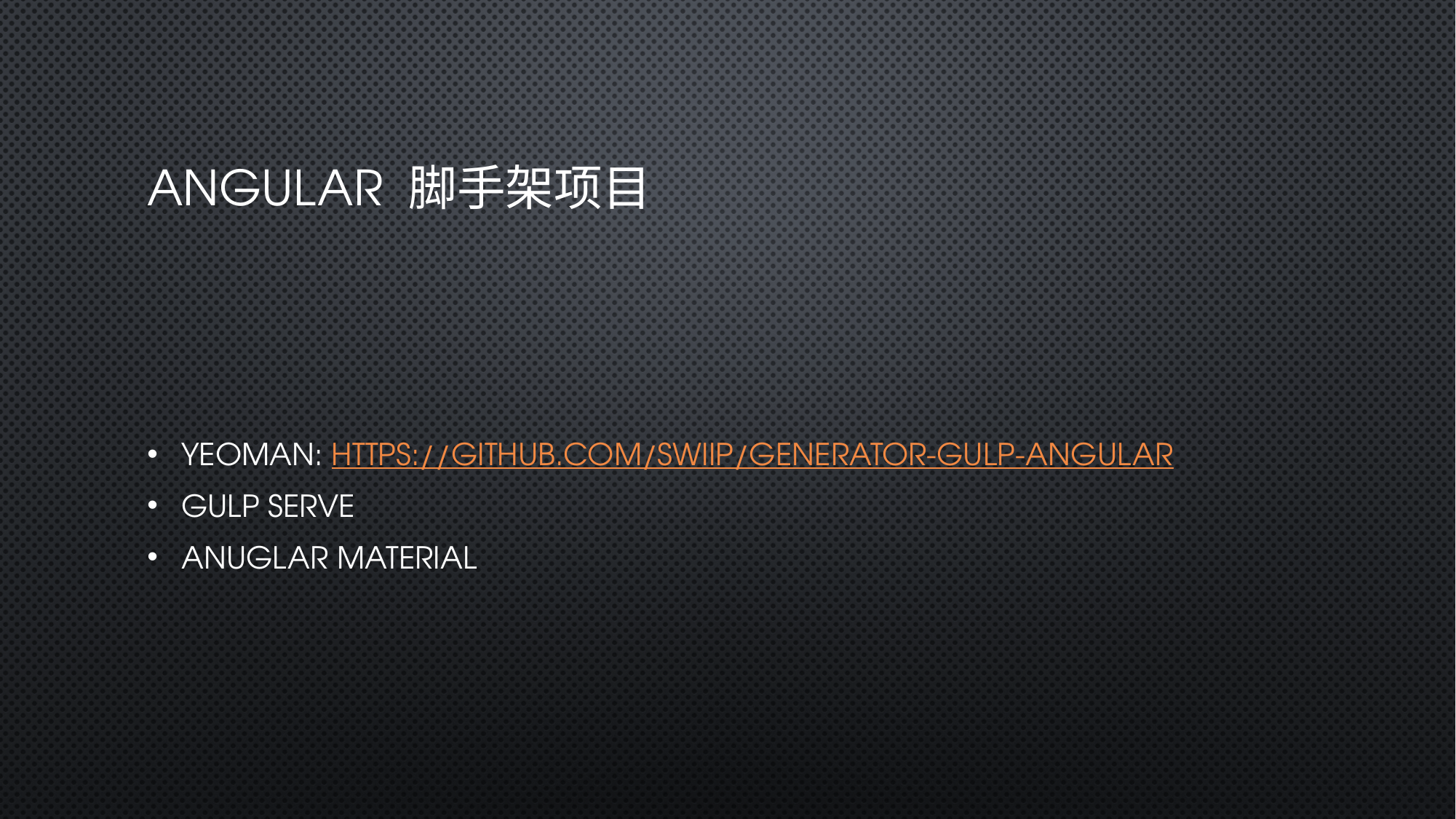

# Angular 脚手架项目
Yeoman: https://github.com/Swiip/generator-gulp-angular
Gulp serve
Anuglar Material